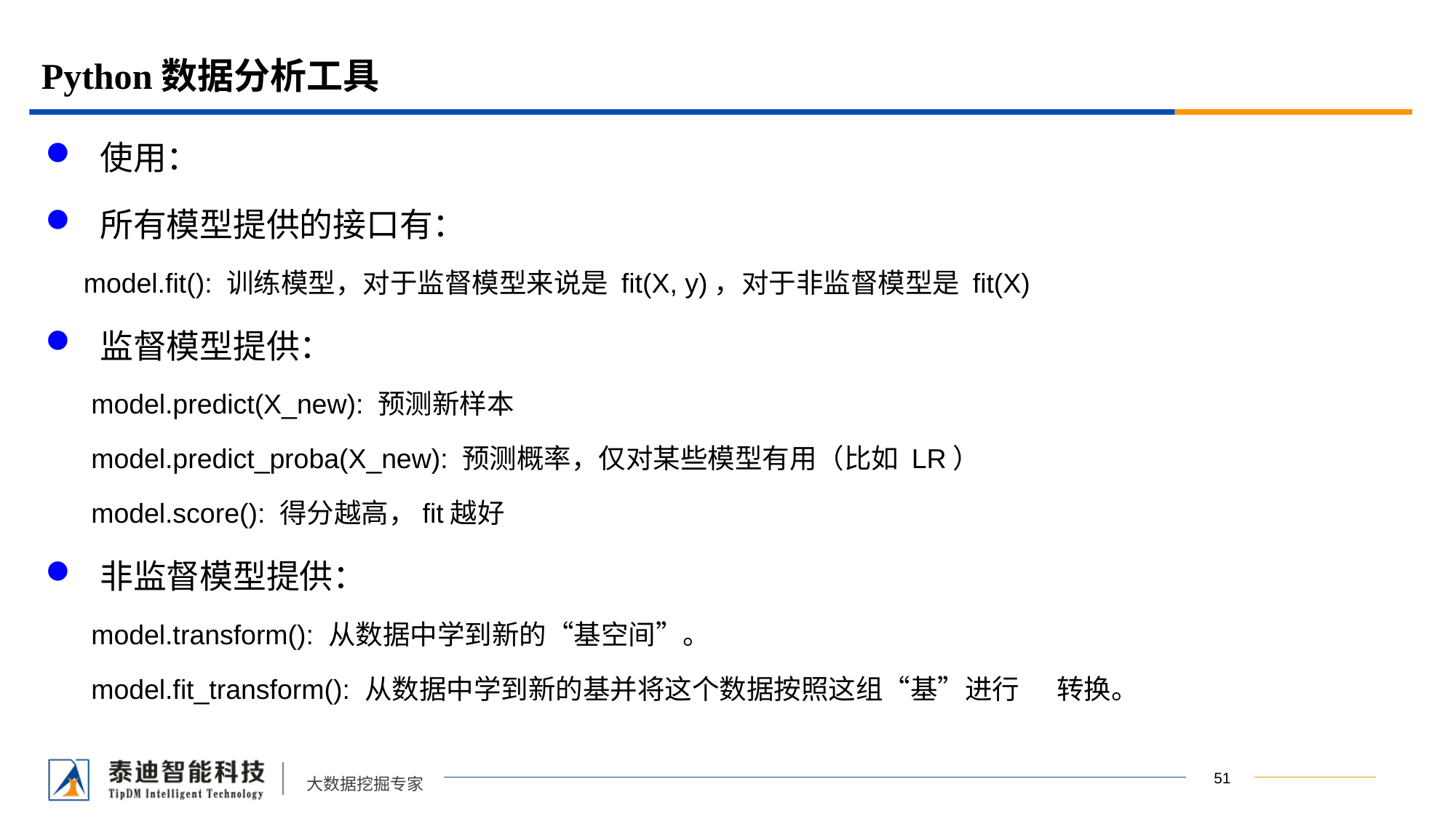

# Python数据分析工具
使用：
所有模型提供的接口有：
     model.fit(): 训练模型，对于监督模型来说是 fit(X, y)，对于非监督模型是 fit(X)
监督模型提供：
      model.predict(X_new): 预测新样本
      model.predict_proba(X_new): 预测概率，仅对某些模型有用（比如 LR）
      model.score(): 得分越高，fit越好
非监督模型提供：
      model.transform(): 从数据中学到新的“基空间”。
      model.fit_transform(): 从数据中学到新的基并将这个数据按照这组“基”进行      转换。